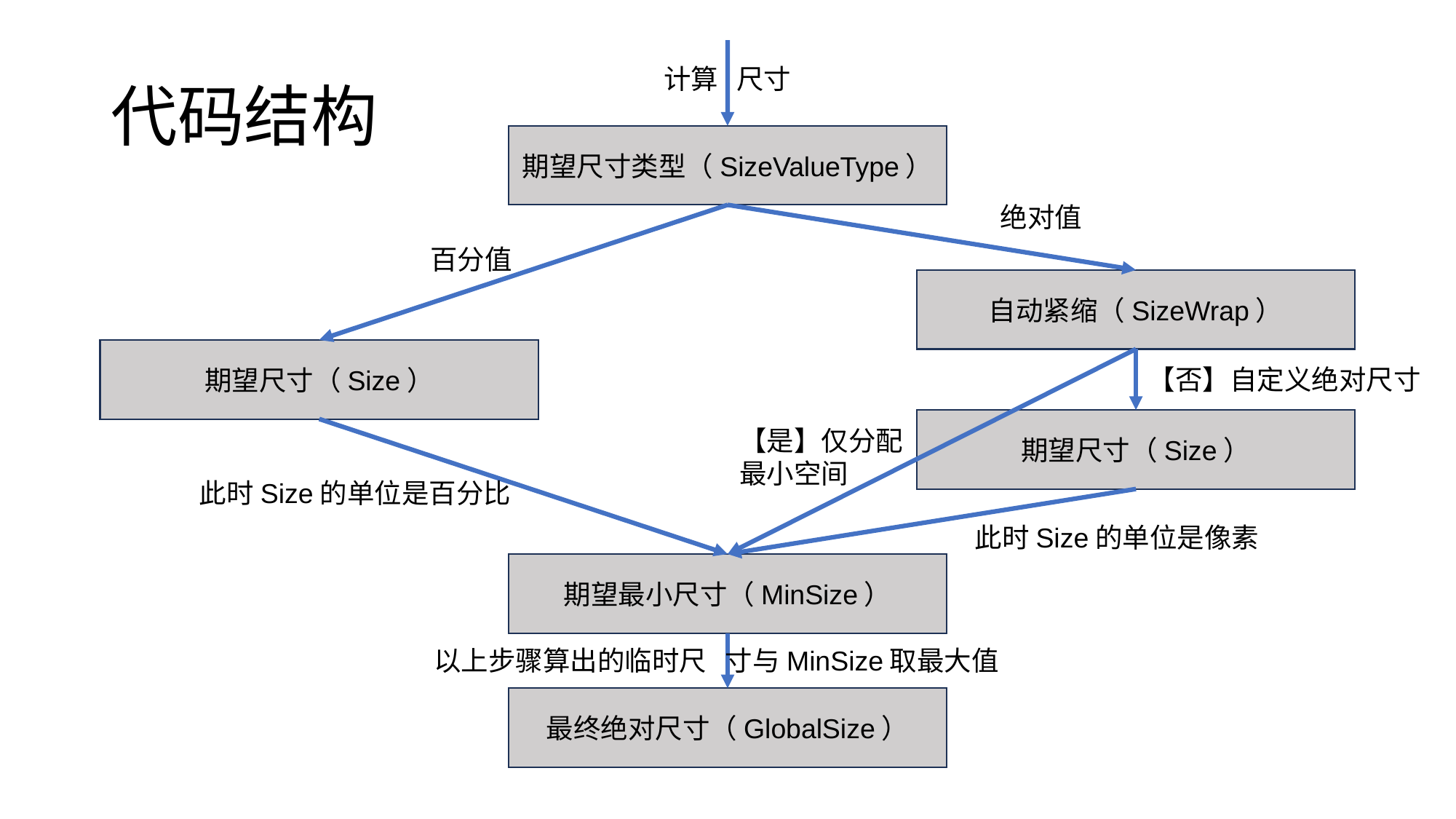

# 代码结构
计算   尺寸
期望尺寸类型（SizeValueType）
绝对值
百分值
自动紧缩（SizeWrap）
期望尺寸（Size）
【否】自定义绝对尺寸
期望尺寸（Size）
【是】仅分配
最小空间
此时Size的单位是百分比
此时Size的单位是像素
期望最小尺寸（MinSize）
以上步骤算出的临时尺   寸与MinSize取最大值
最终绝对尺寸（GlobalSize）